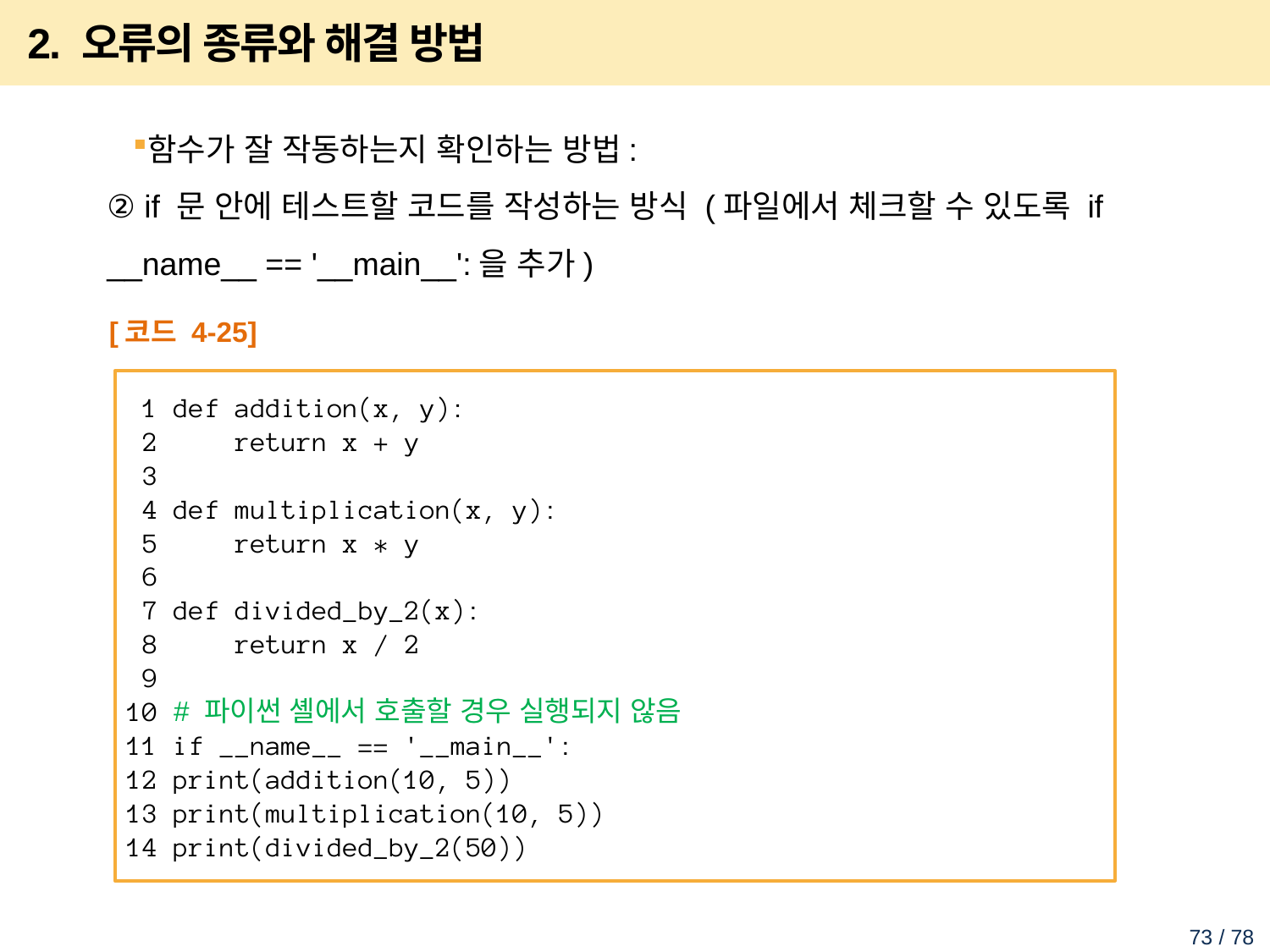

# 2. 오류의 종류와 해결 방법
함수가 잘 작동하는지 확인하는 방법:
② if 문 안에 테스트할 코드를 작성하는 방식 (파일에서 체크할 수 있도록 if __name__ == '__main__':을 추가)

[코드 4-25]
 1 def addition(x, y):
 2     return x + y
 3
 4 def multiplication(x, y):
 5     return x * y
 6
 7 def divided_by_2(x):
 8     return x / 2
 9
10 # 파이썬 셸에서 호출할 경우 실행되지 않음
11 if __name__ == '__main__':
12 print(addition(10, 5))
13 print(multiplication(10, 5))
14 print(divided_by_2(50))